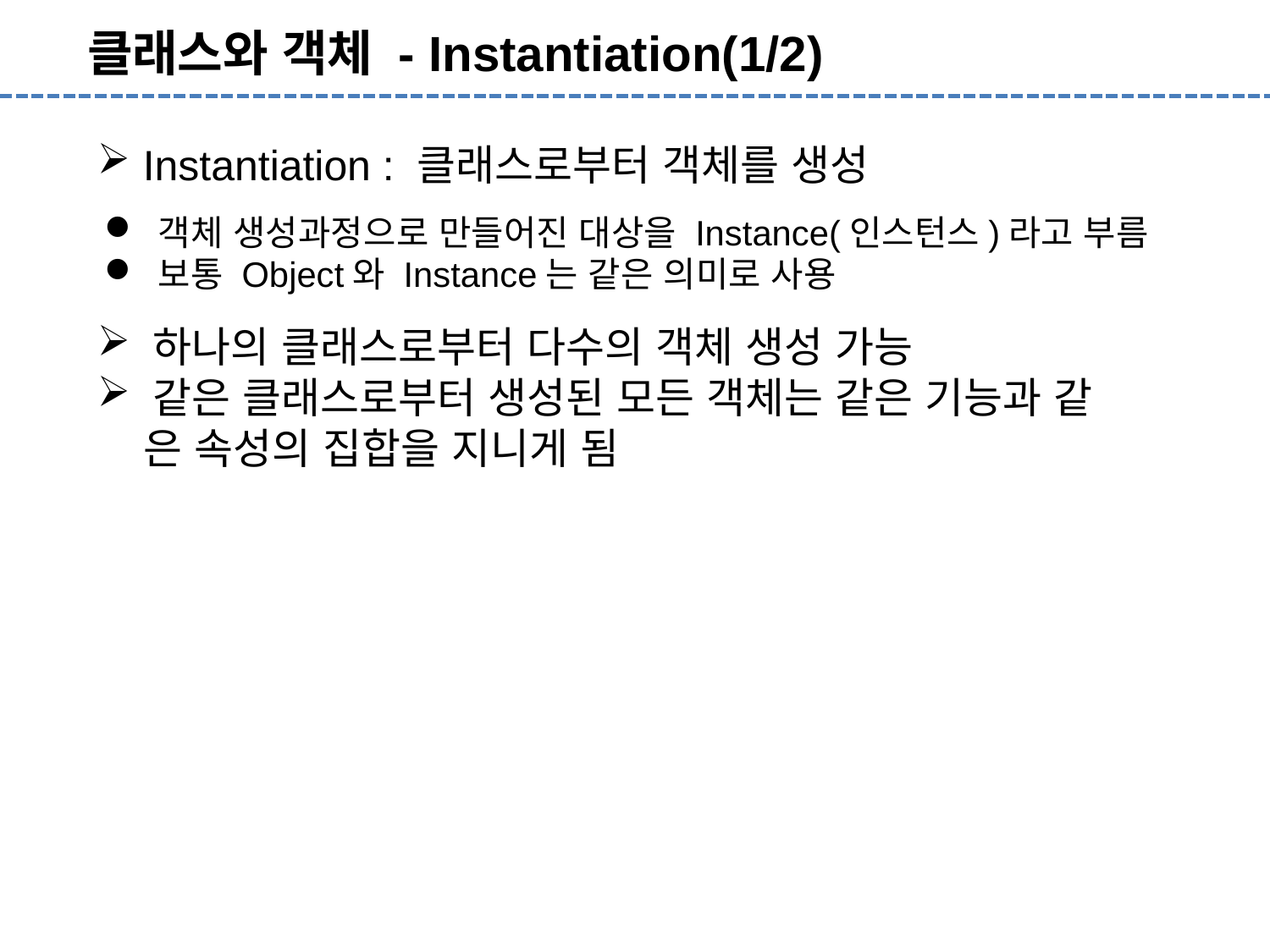

클래스와 객체 - Instantiation(1/2)
 Instantiation : 클래스로부터 객체를 생성
 객체 생성과정으로 만들어진 대상을 Instance(인스턴스)라고 부름
 보통 Object와 Instance는 같은 의미로 사용
 하나의 클래스로부터 다수의 객체 생성 가능
 같은 클래스로부터 생성된 모든 객체는 같은 기능과 같
   은 속성의 집합을 지니게 됨